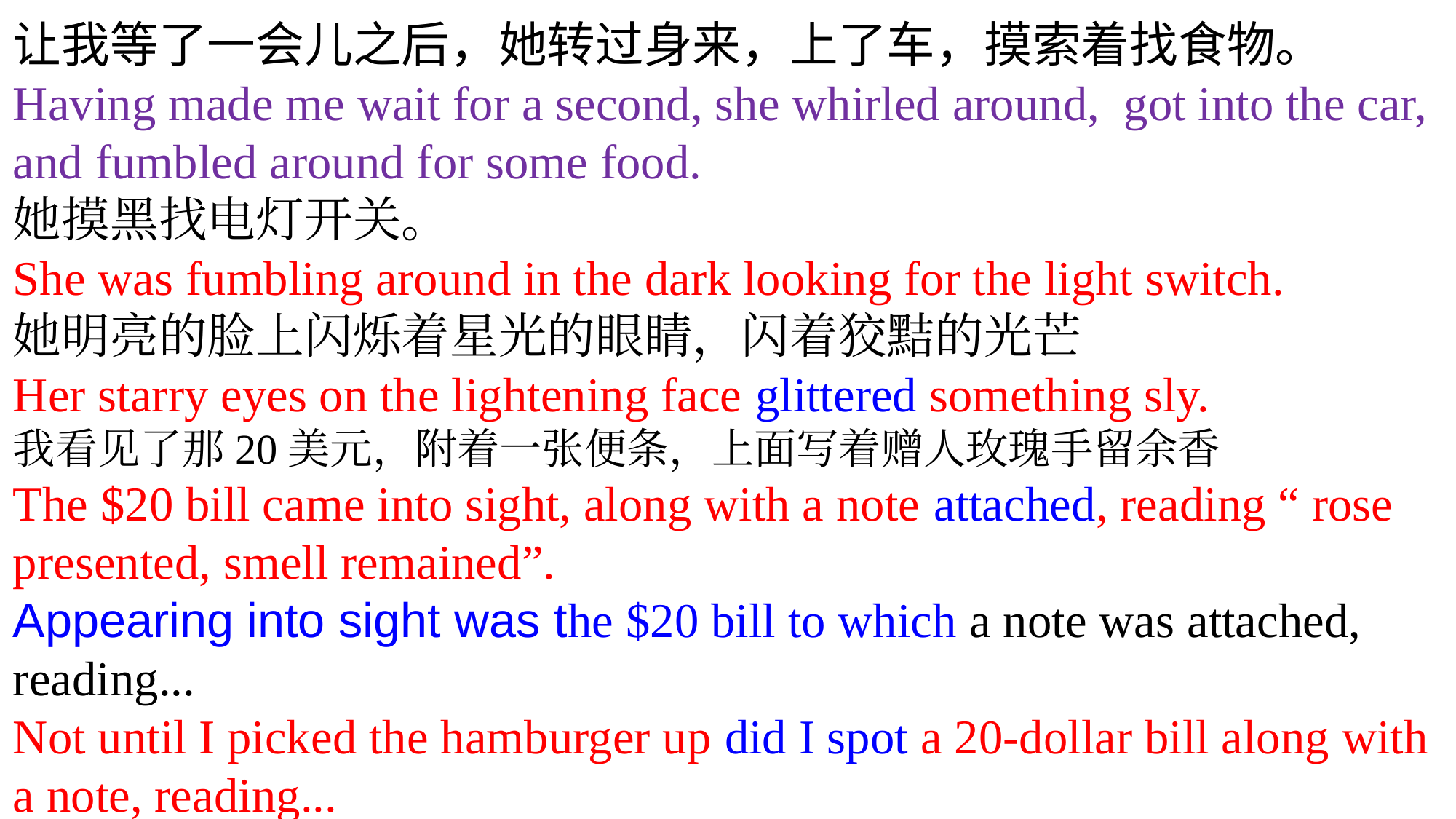

让我等了一会儿之后，她转过身来，上了车，摸索着找食物。
Having made me wait for a second, she whirled around,  got into the car, and fumbled around for some food.
她摸黑找电灯开关。
She was fumbling around in the dark looking for the light switch.
她明亮的脸上闪烁着星光的眼睛，闪着狡黠的光芒
Her starry eyes on the lightening face glittered something sly.
我看见了那20美元，附着一张便条，上面写着赠人玫瑰手留余香
The $20 bill came into sight, along with a note attached, reading “ rose presented, smell remained”.
Appearing into sight was the $20 bill to which a note was attached, reading...
Not until I picked the hamburger up did I spot a 20-dollar bill along with a note, reading...